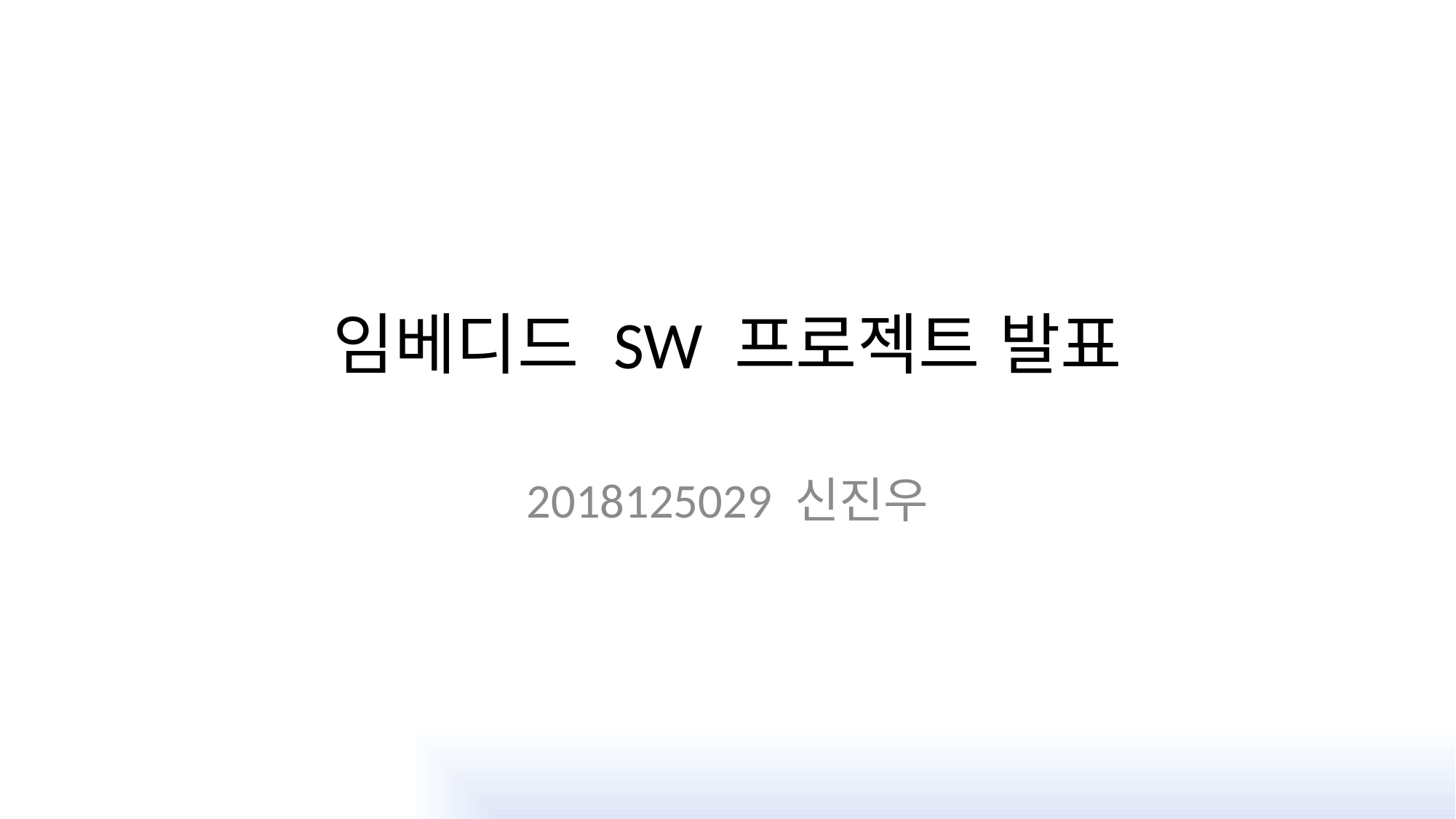

# 임베디드 SW 프로젝트 발표
2018125029 신진우